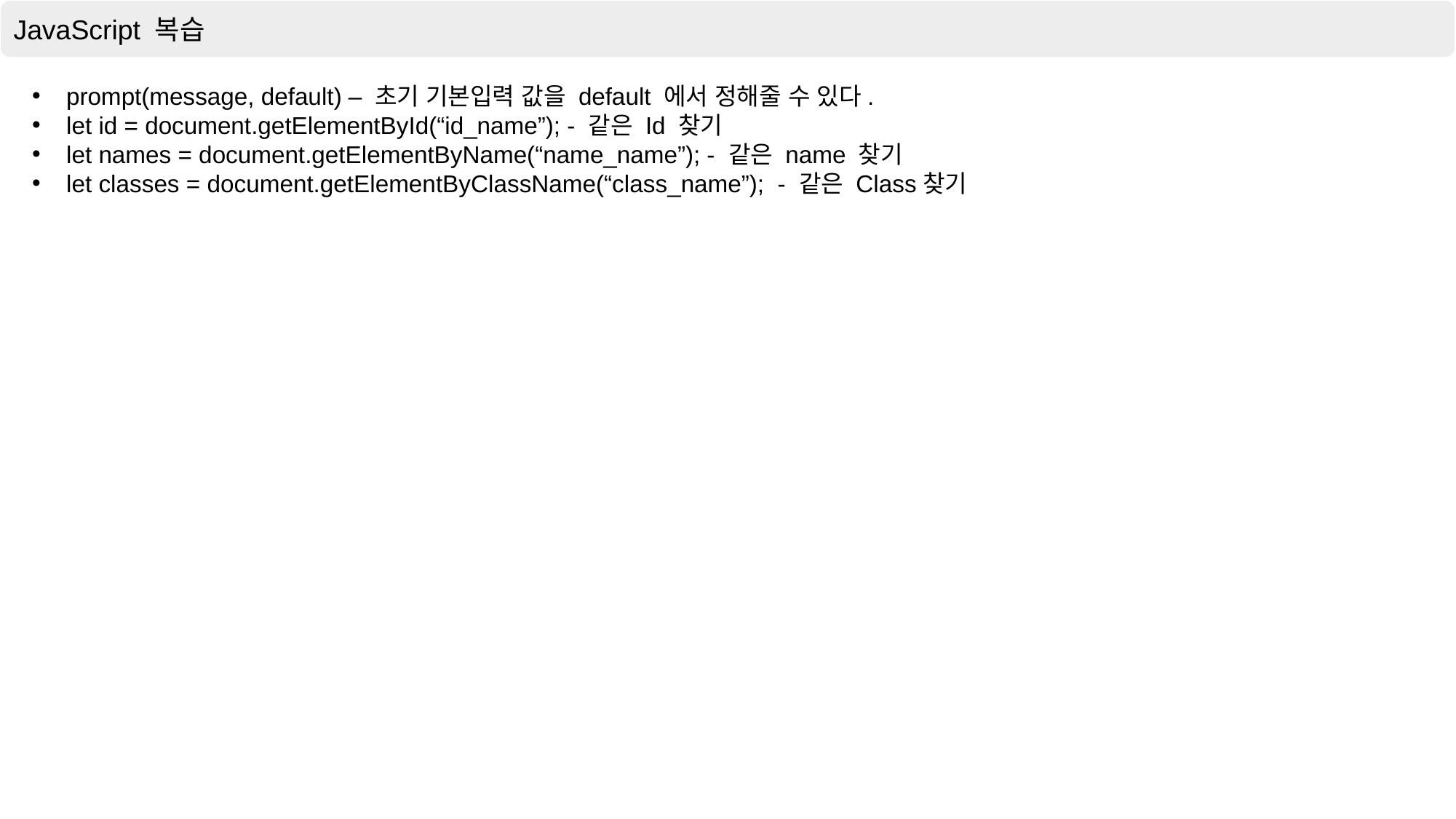

JavaScript 복습
prompt(message, default) – 초기 기본입력 값을 default 에서 정해줄 수 있다.
let id = document.getElementById(“id_name”); - 같은 Id 찾기
let names = document.getElementByName(“name_name”); - 같은 name 찾기
let classes = document.getElementByClassName(“class_name”);  - 같은 Class찾기